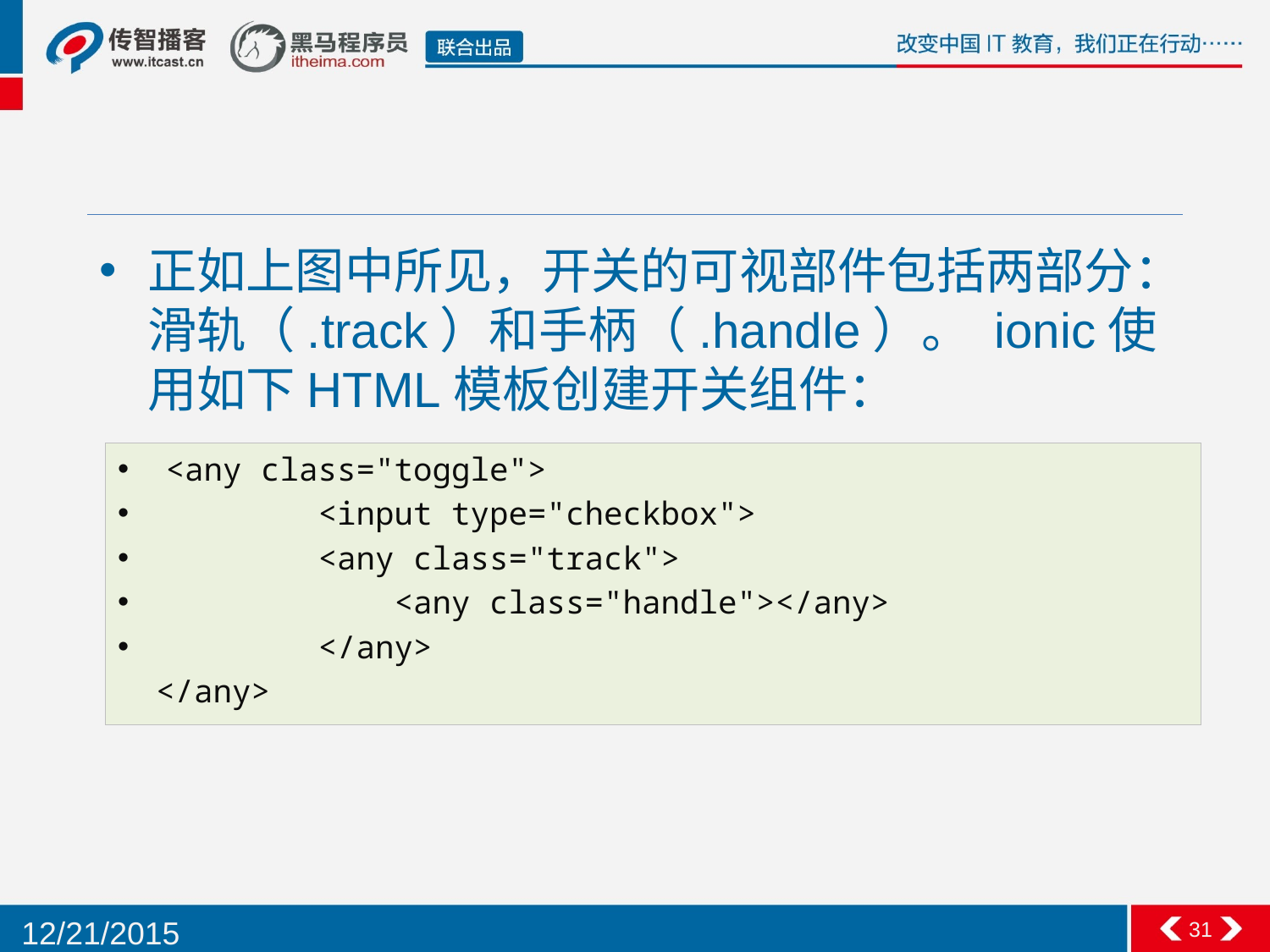

#
正如上图中所见，开关的可视部件包括两部分：滑轨（.track）和手柄（.handle）。 ionic使用如下HTML模板创建开关组件：
<any class="toggle">
        <input type="checkbox">
        <any class="track">
            <any class="handle"></any>
        </any>
  </any>
31

12/21/2015